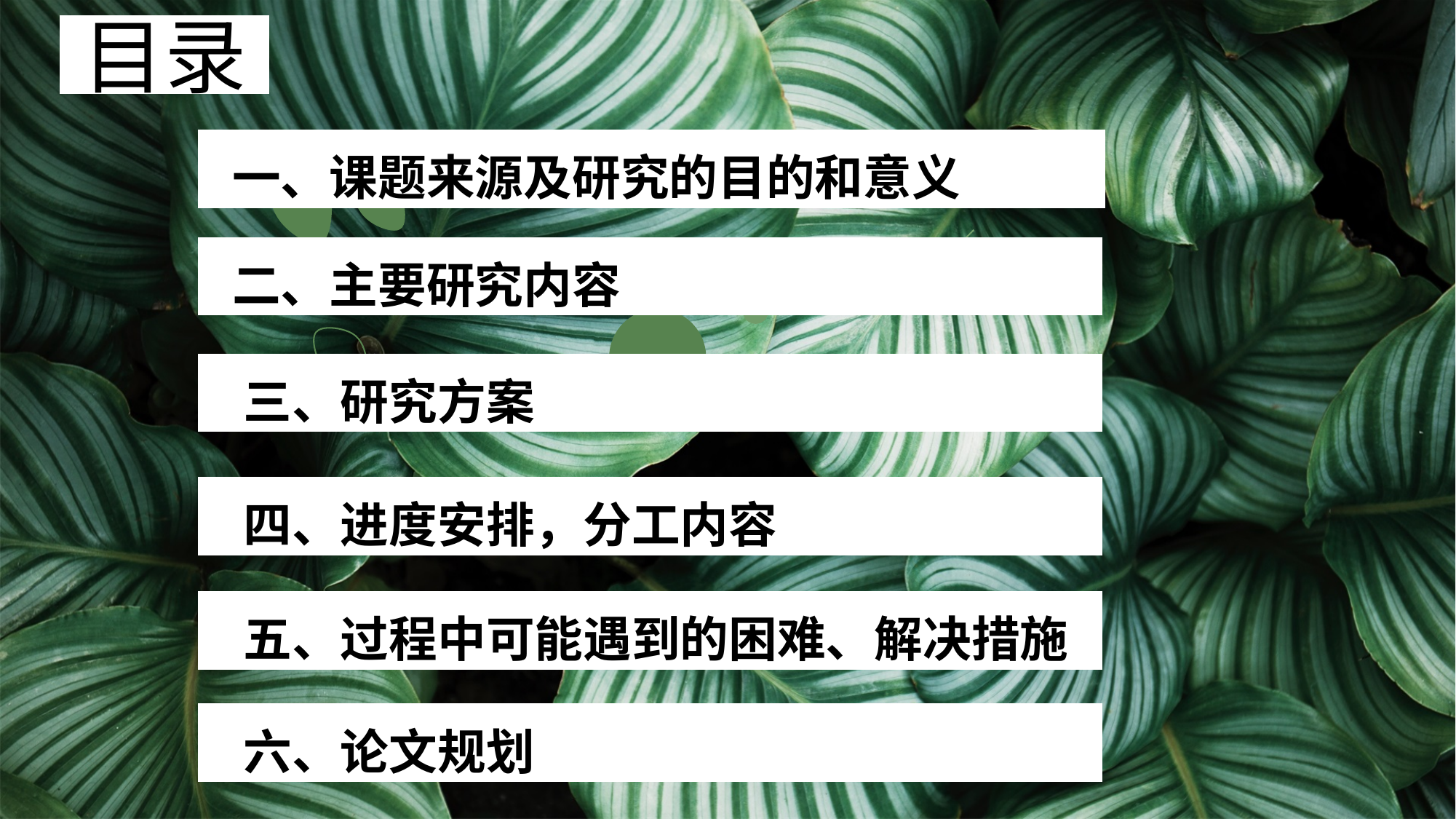

目录
 一、课题来源及研究的目的和意义

 二、主要研究内容

  三、研究方案
  四、进度安排，分工内容
  五、过程中可能遇到的困难、解决措施
  六、论文规划